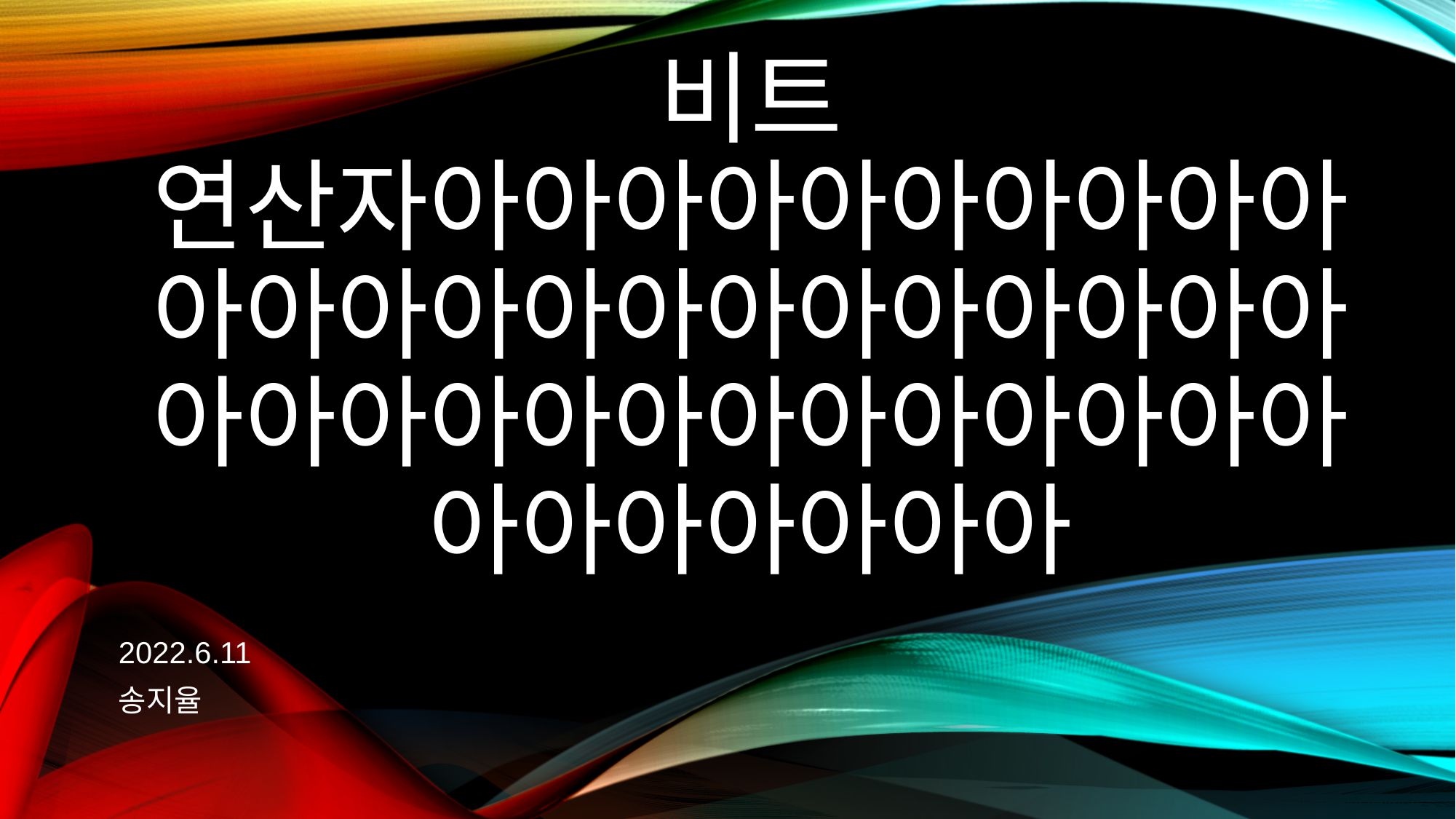

# 비트 연산자아아아아아아아아아아아아아아아아아아아아아아아아아아아아아아아아아아아아아아아아아아아
2022.6.11
송지율